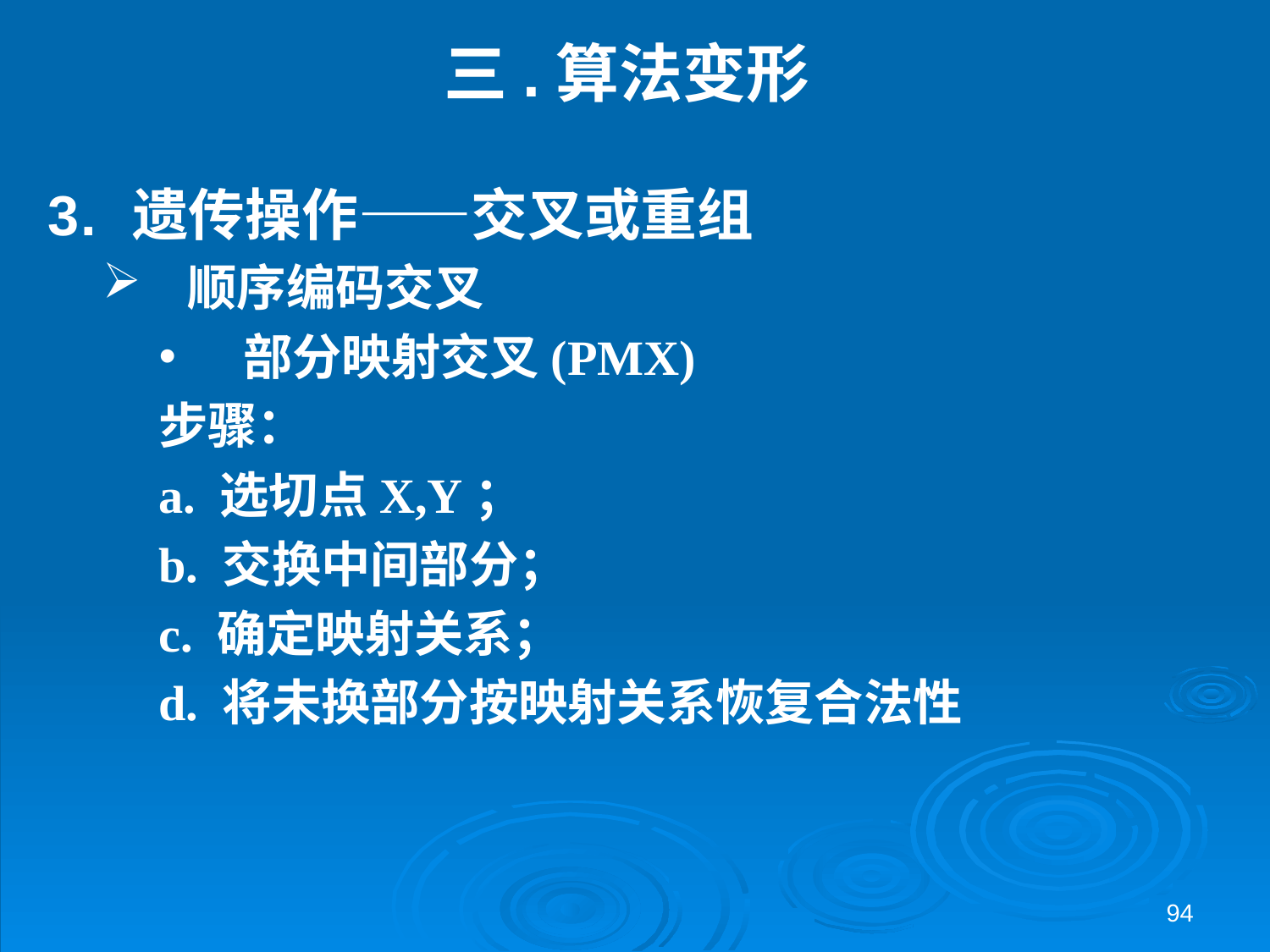

# 三.算法变形
遗传操作——交叉或重组
顺序编码交叉
部分映射交叉(PMX)
步骤：
a. 选切点X,Y；
b. 交换中间部分；
c. 确定映射关系；
d. 将未换部分按映射关系恢复合法性

94